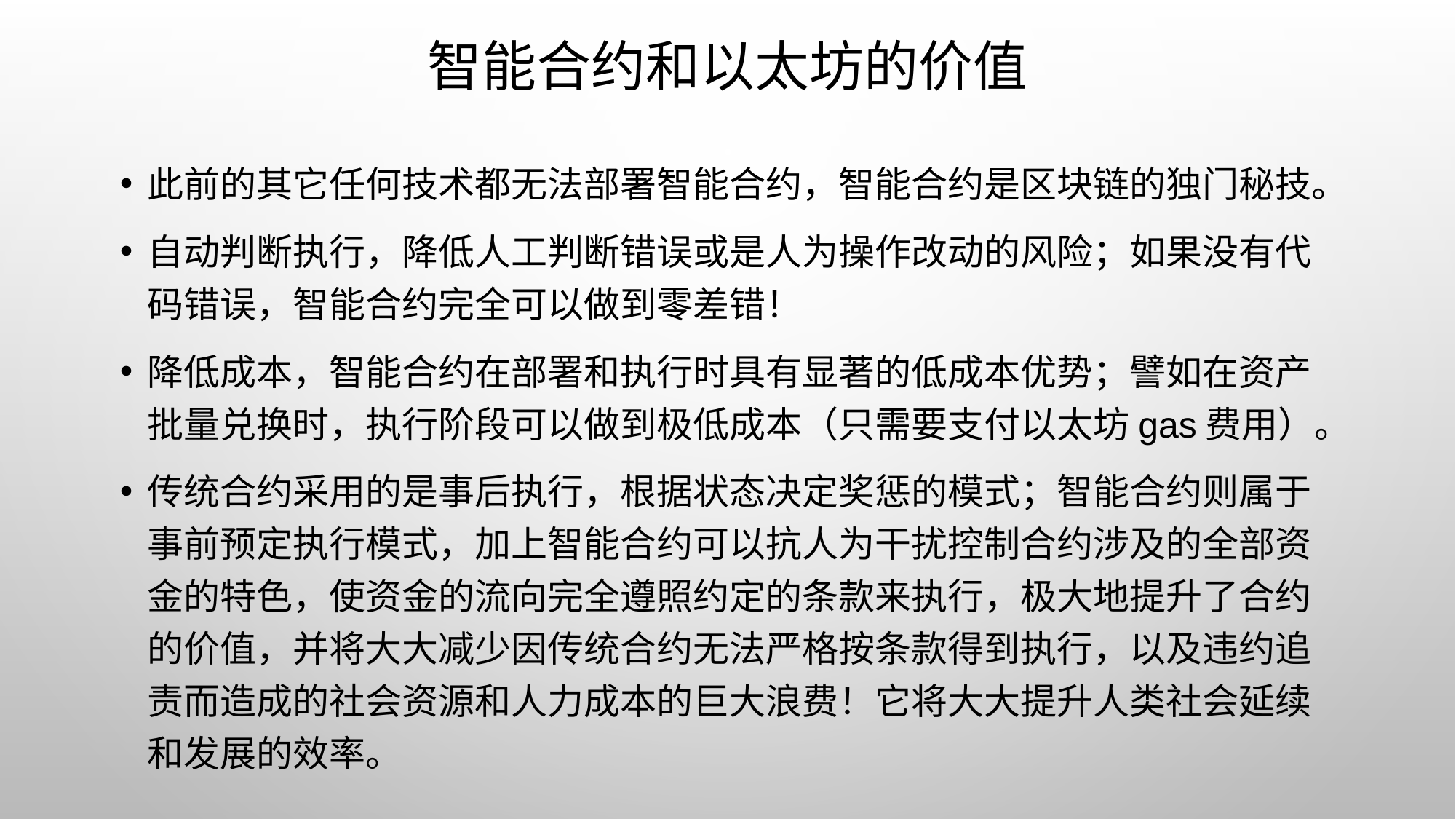

# 智能合约和以太坊的价值
此前的其它任何技术都无法部署智能合约，智能合约是区块链的独门秘技。
自动判断执行，降低人工判断错误或是人为操作改动的风险；如果没有代码错误，智能合约完全可以做到零差错！
降低成本，智能合约在部署和执行时具有显著的低成本优势；譬如在资产批量兑换时，执行阶段可以做到极低成本（只需要支付以太坊gas费用）。
传统合约采用的是事后执行，根据状态决定奖惩的模式；智能合约则属于事前预定执行模式，加上智能合约可以抗人为干扰控制合约涉及的全部资金的特色，使资金的流向完全遵照约定的条款来执行，极大地提升了合约的价值，并将大大减少因传统合约无法严格按条款得到执行，以及违约追责而造成的社会资源和人力成本的巨大浪费！它将大大提升人类社会延续和发展的效率。